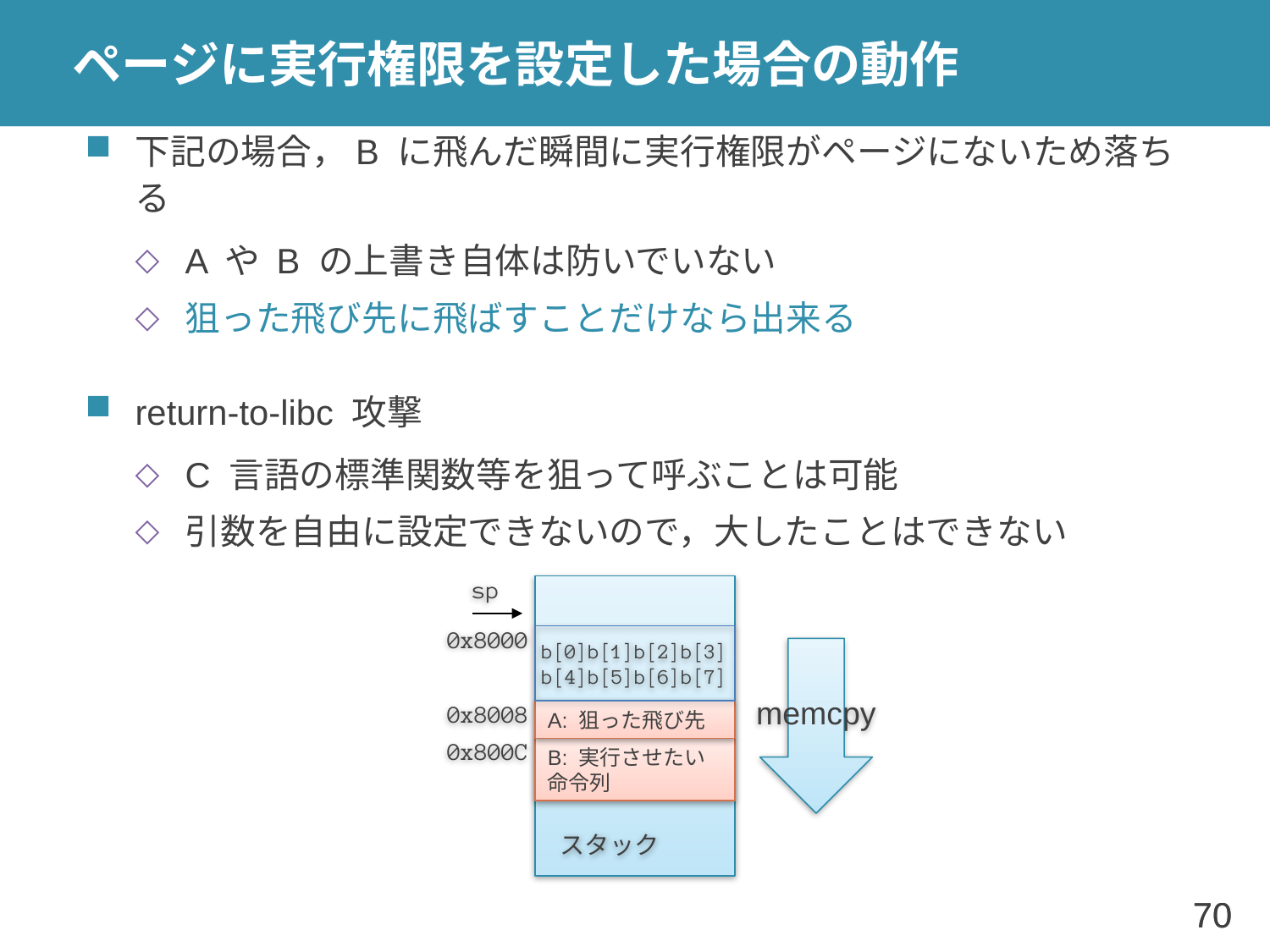

# ページに実行権限を設定した場合の動作
下記の場合，B に飛んだ瞬間に実行権限がページにないため落ちる
A や B の上書き自体は防いでいない
狙った飛び先に飛ばすことだけなら出来る
return-to-libc 攻撃
C 言語の標準関数等を狙って呼ぶことは可能
引数を自由に設定できないので，大したことはできない
sp

0x8000
b[0]b[1]b[2]b[3]
b[4]b[5]b[6]b[7]
memcpy
A: 狙った飛び先
0x8008
B: 実行させたい
命令列
0x800C
スタック